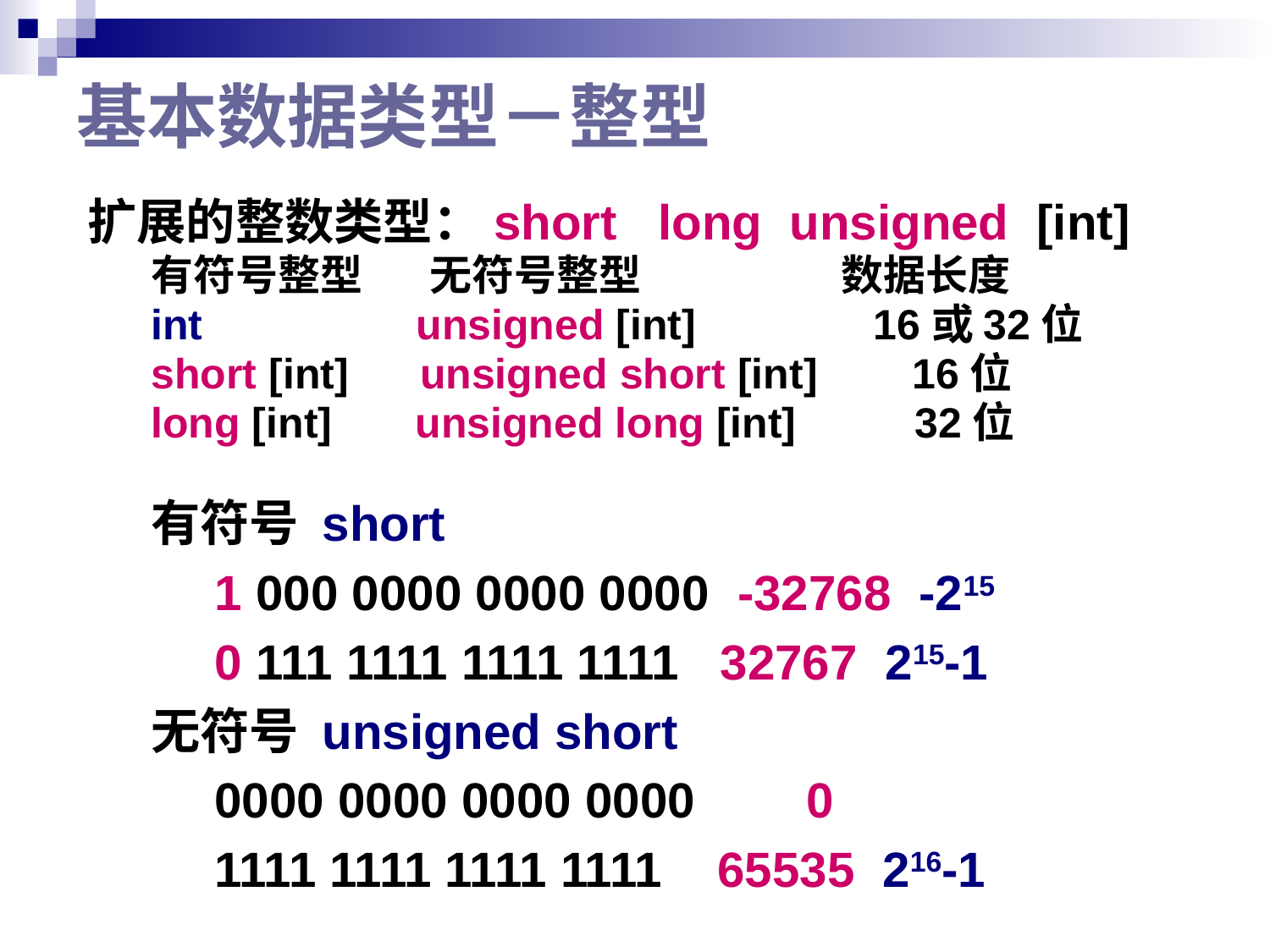

# 基本数据类型－整型
扩展的整数类型：short   long  unsigned  [int]
有符号整型       无符号整型                     数据长度
int                  unsigned [int]               16或32位
short [int]      unsigned short [int]        16位
long [int]       unsigned long [int]          32位
有符号 short
1 000 0000 0000 0000  -32768  -215
0 111 1111 1111 1111   32767  215-1
无符号 unsigned short
0000 0000 0000 0000        0
1111 1111 1111 1111    65535  216-1